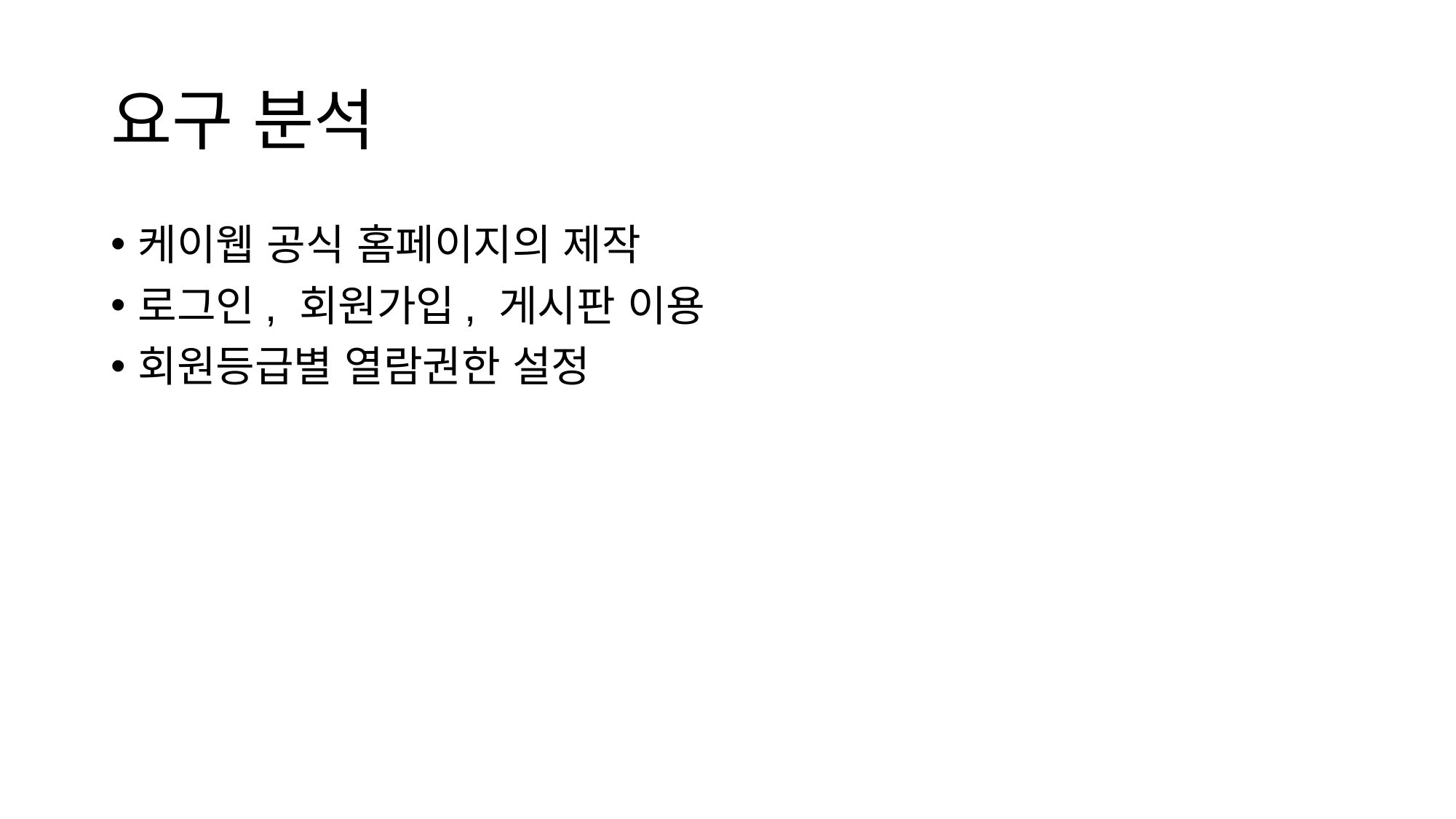

# 요구 분석
케이웹 공식 홈페이지의 제작
로그인, 회원가입, 게시판 이용
회원등급별 열람권한 설정